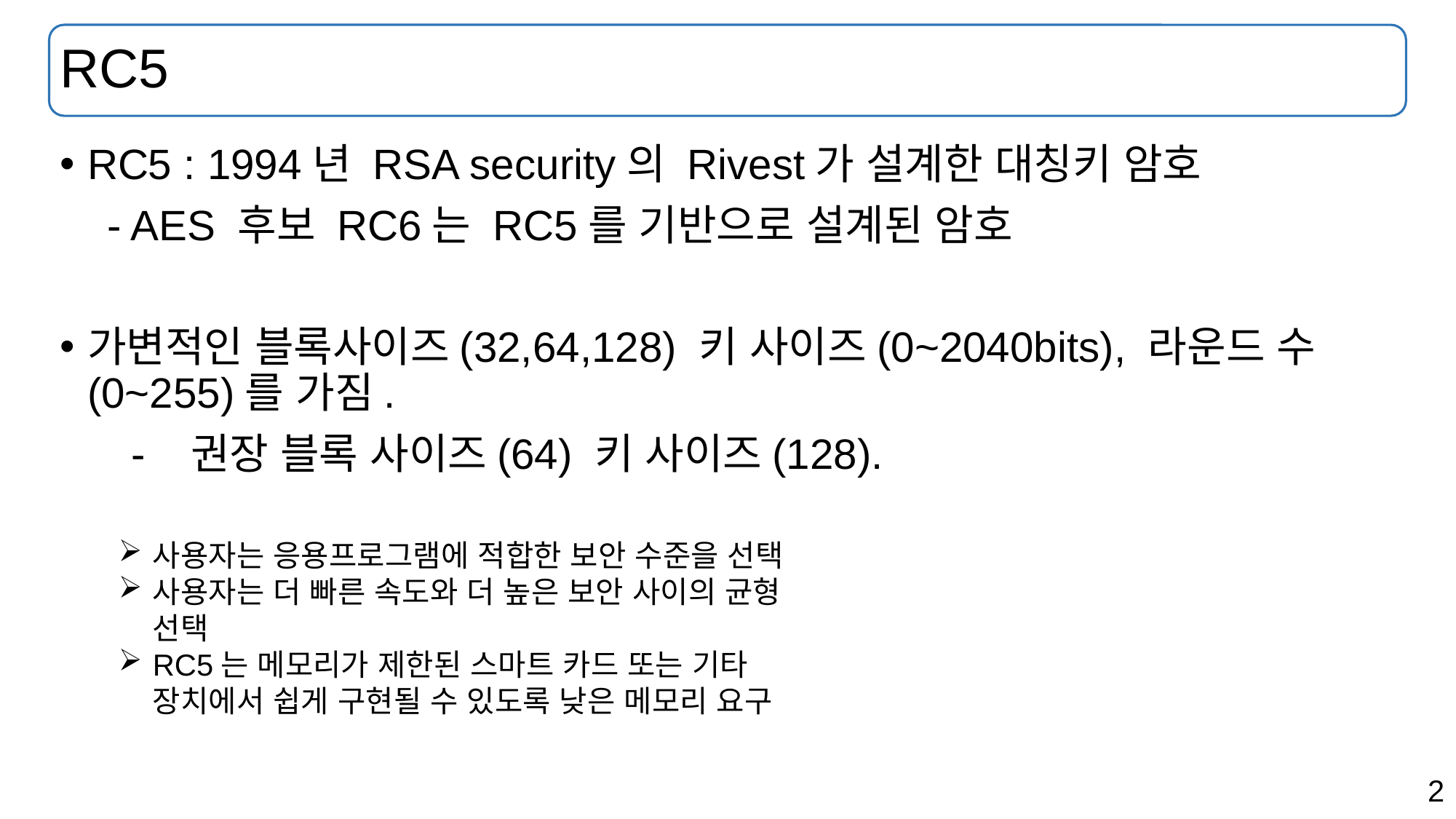

# RC5
RC5 : 1994년 RSA security의 Rivest가 설계한 대칭키 암호
    - AES 후보 RC6는 RC5를 기반으로 설계된 암호

가변적인 블록사이즈(32,64,128) 키 사이즈(0~2040bits), 라운드 수(0~255)를 가짐.
      -   권장 블록 사이즈(64) 키 사이즈(128).
사용자는 응용프로그램에 적합한 보안 수준을 선택
사용자는 더 빠른 속도와 더 높은 보안 사이의 균형 선택
RC5는 메모리가 제한된 스마트 카드 또는 기타 장치에서 쉽게 구현될 수 있도록 낮은 메모리 요구